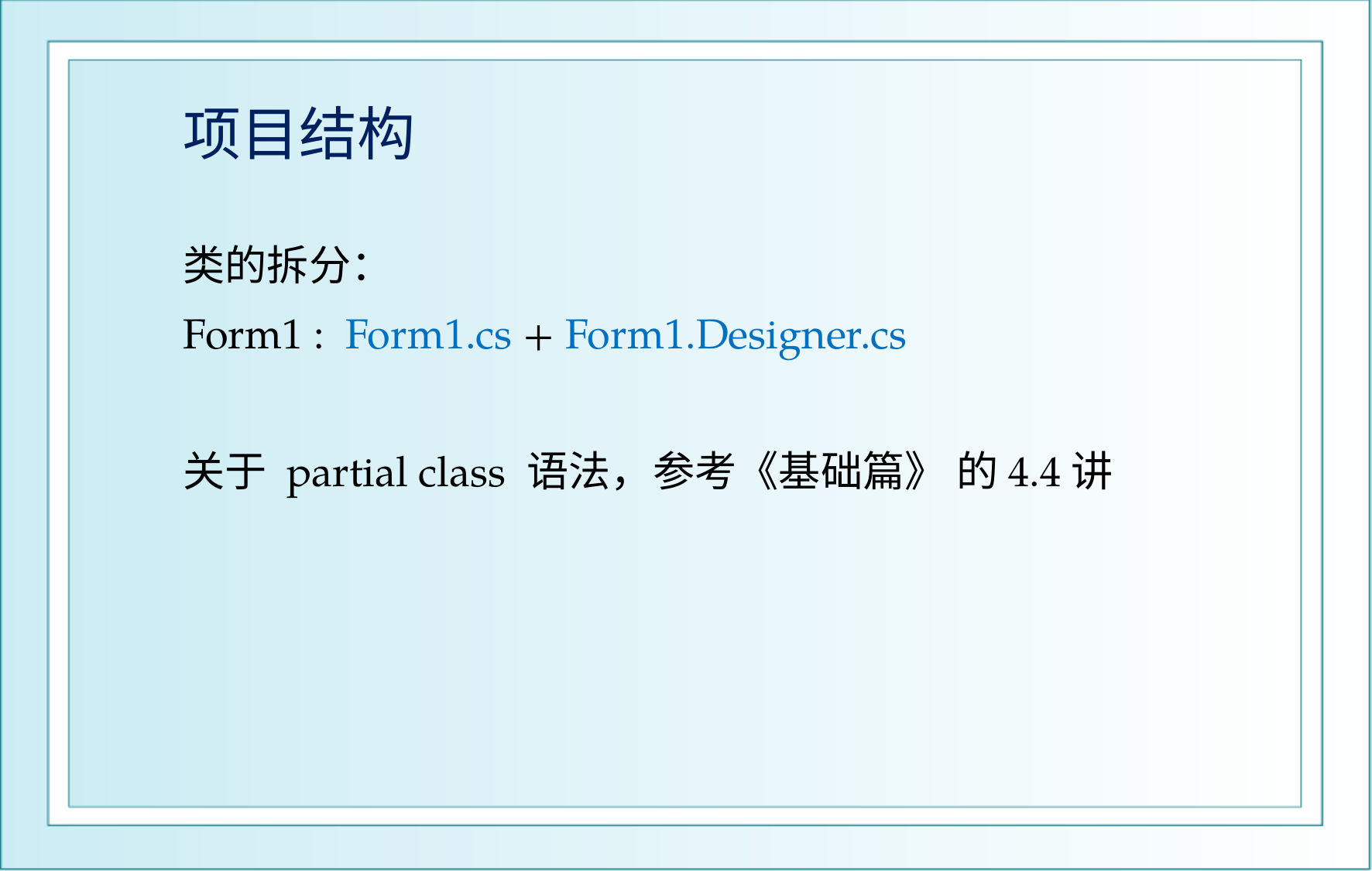

# 项目结构
类的拆分：
Form1 :  Form1.cs + Form1.Designer.cs

关于 partial class 语法，参考《基础篇》 的4.4讲